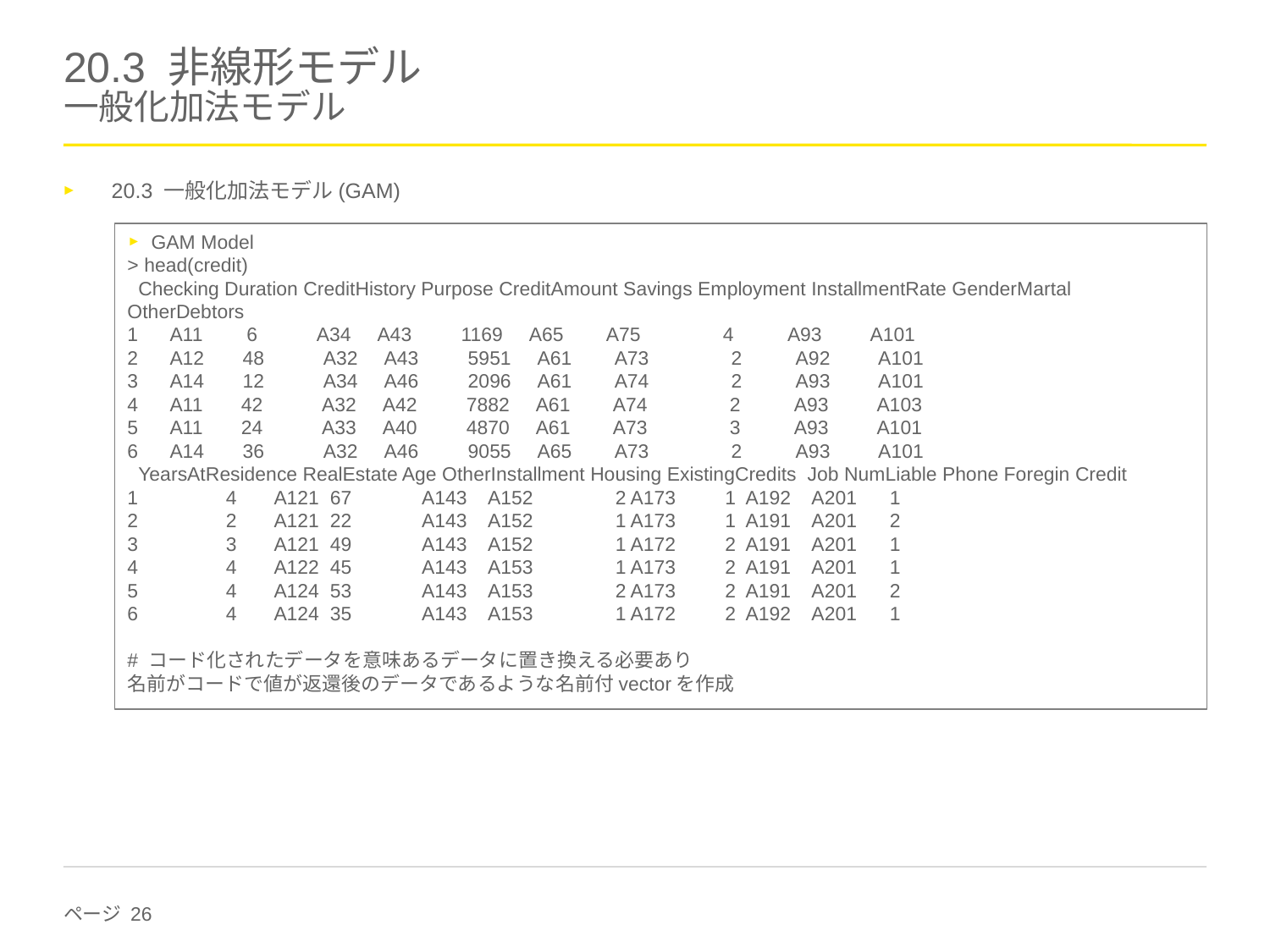

# 20.3 非線形モデル 一般化加法モデル
20.3 一般化加法モデル(GAM)
GAM Model
> head(credit)
  Checking Duration CreditHistory Purpose CreditAmount Savings Employment InstallmentRate GenderMartal OtherDebtors
1      A11        6           A34     A43         1169     A65        A75               4          A93         A101
2      A12       48           A32     A43         5951     A61        A73               2          A92         A101
3      A14       12           A34     A46         2096     A61        A74               2          A93         A101
4      A11       42           A32     A42         7882     A61        A74               2          A93         A103
5      A11       24           A33     A40         4870     A61        A73               3          A93         A101
6      A14       36           A32     A46         9055     A65        A73               2          A93         A101
  YearsAtResidence RealEstate Age OtherInstallment Housing ExistingCredits  Job NumLiable Phone Foregin Credit
1                4       A121  67             A143    A152               2 A173         1  A192    A201      1
2                2       A121  22             A143    A152               1 A173         1  A191    A201      2
3                3       A121  49             A143    A152               1 A172         2  A191    A201      1
4                4       A122  45             A143    A153               1 A173         2  A191    A201      1
5                4       A124  53             A143    A153               2 A173         2  A191    A201      2
6                4       A124  35             A143    A153               1 A172         2  A192    A201      1

# コード化されたデータを意味あるデータに置き換える必要あり
名前がコードで値が返還後のデータであるような名前付vectorを作成